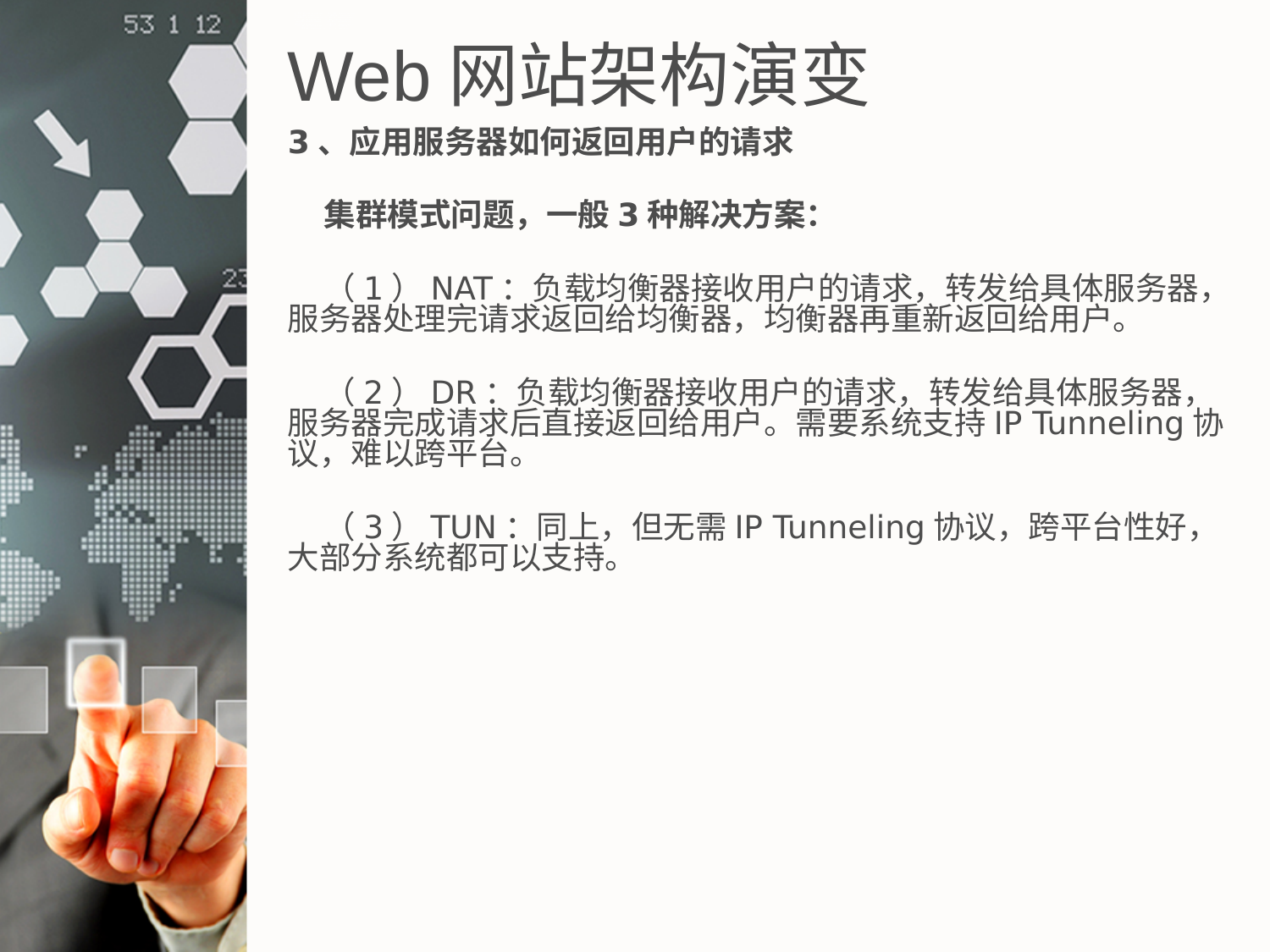

PPT模板下载：www.1ppt.com/moban/     行业PPT模板：www.1ppt.com/hangye/
节日PPT模板：www.1ppt.com/jieri/           PPT素材下载：www.1ppt.com/sucai/
PPT背景图片：www.1ppt.com/beijing/      PPT图表下载：www.1ppt.com/tubiao/
优秀PPT下载：www.1ppt.com/xiazai/        PPT教程： www.1ppt.com/powerpoint/
Word教程： www.1ppt.com/word/              Excel教程：www.1ppt.com/excel/
资料下载：www.1ppt.com/ziliao/                PPT课件下载：www.1ppt.com/kejian/
范文下载：www.1ppt.com/fanwen/             试卷下载：www.1ppt.com/shiti/
教案下载：www.1ppt.com/jiaoan/        PPT论坛：www.1ppt.cn

# Web网站架构演变
3、应用服务器如何返回用户的请求

    集群模式问题，一般3种解决方案：

    （1）NAT：负载均衡器接收用户的请求，转发给具体服务器，服务器处理完请求返回给均衡器，均衡器再重新返回给用户。

    （2）DR：负载均衡器接收用户的请求，转发给具体服务器，服务器完成请求后直接返回给用户。需要系统支持IP Tunneling协议，难以跨平台。

    （3）TUN：同上，但无需IP Tunneling协议，跨平台性好，大部分系统都可以支持。